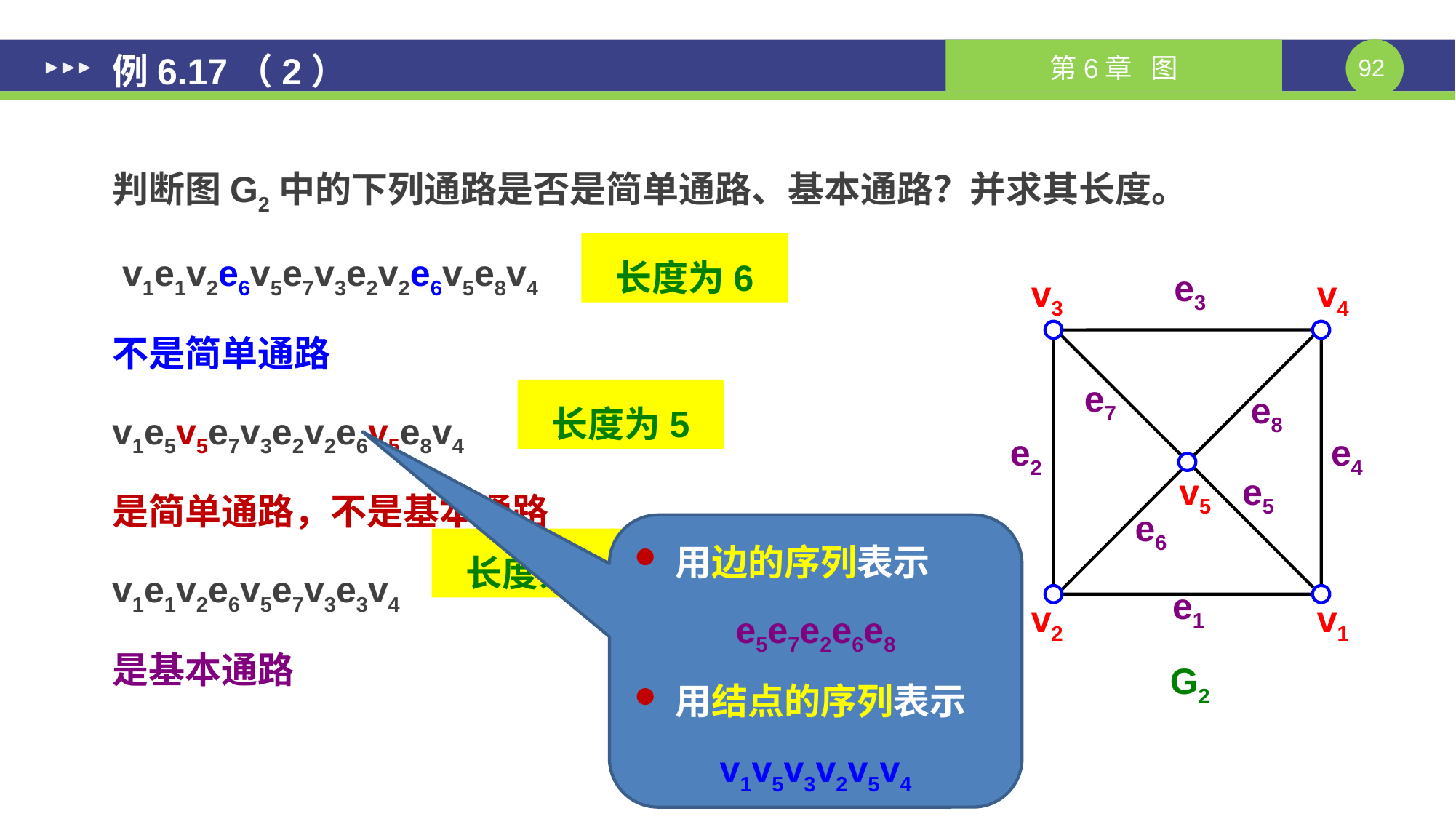

例6.17（2）
判断图G2中的下列通路是否是简单通路、基本通路？并求其长度。
 v1e1v2e6v5e7v3e2v2e6v5e8v4
不是简单通路
v1e5v5e7v3e2v2e6v5e8v4
是简单通路，不是基本通路
v1e1v2e6v5e7v3e3v4
是基本通路
长度为6
e3
v3
v4

e7
e8
e2
e4

v5
e5
e6
e1

v2
v1
G2
长度为5
用边的序列表示
e5e7e2e6e8
用结点的序列表示
v1v5v3v2v5v4
长度为4